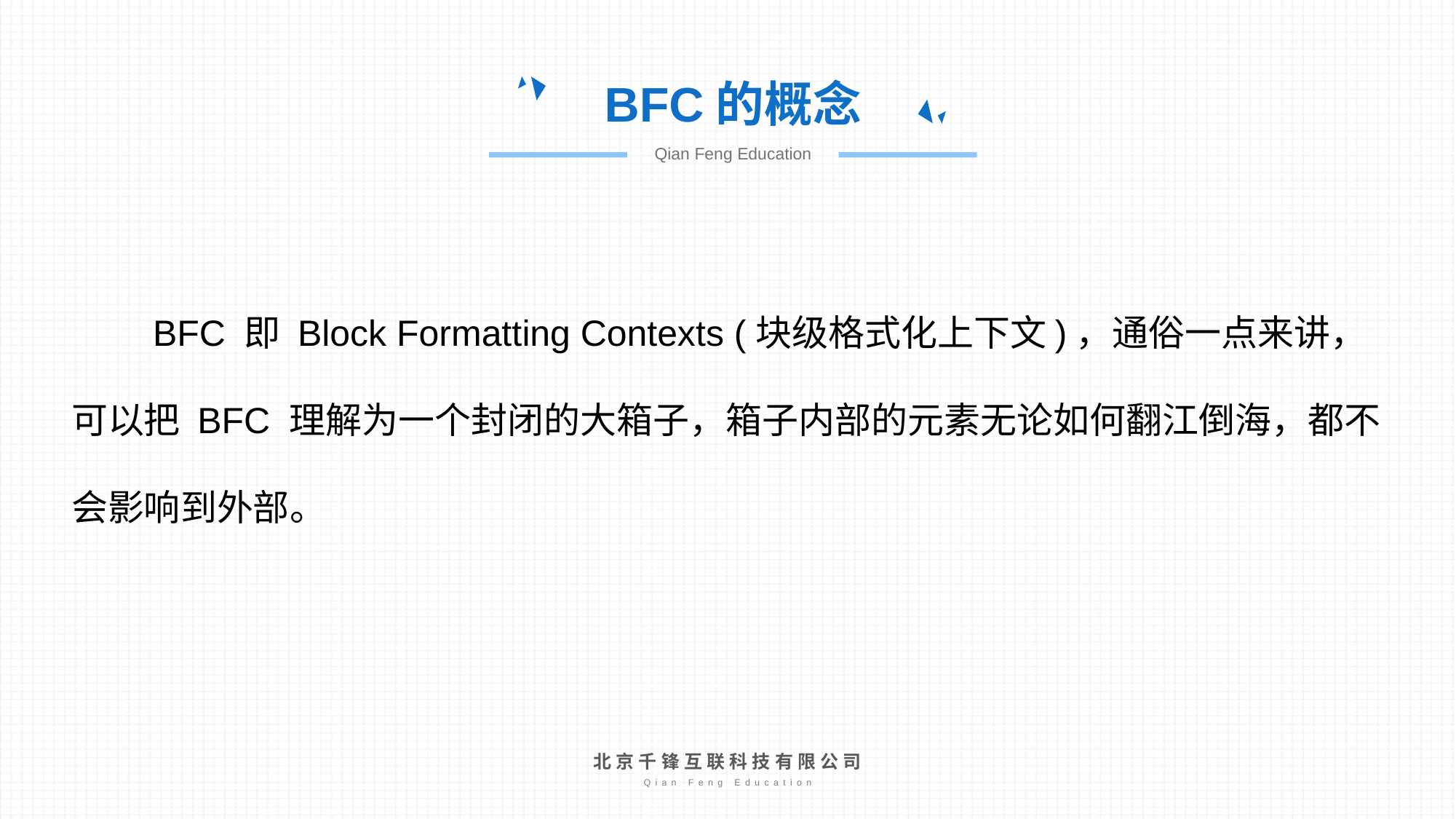

BFC的概念

Qian Feng Education

        BFC 即 Block Formatting Contexts (块级格式化上下文)，通俗一点来讲，可以把 BFC 理解为一个封闭的大箱子，箱子内部的元素无论如何翻江倒海，都不会影响到外部。
北京千锋互联科技有限公司
Qian Feng Education